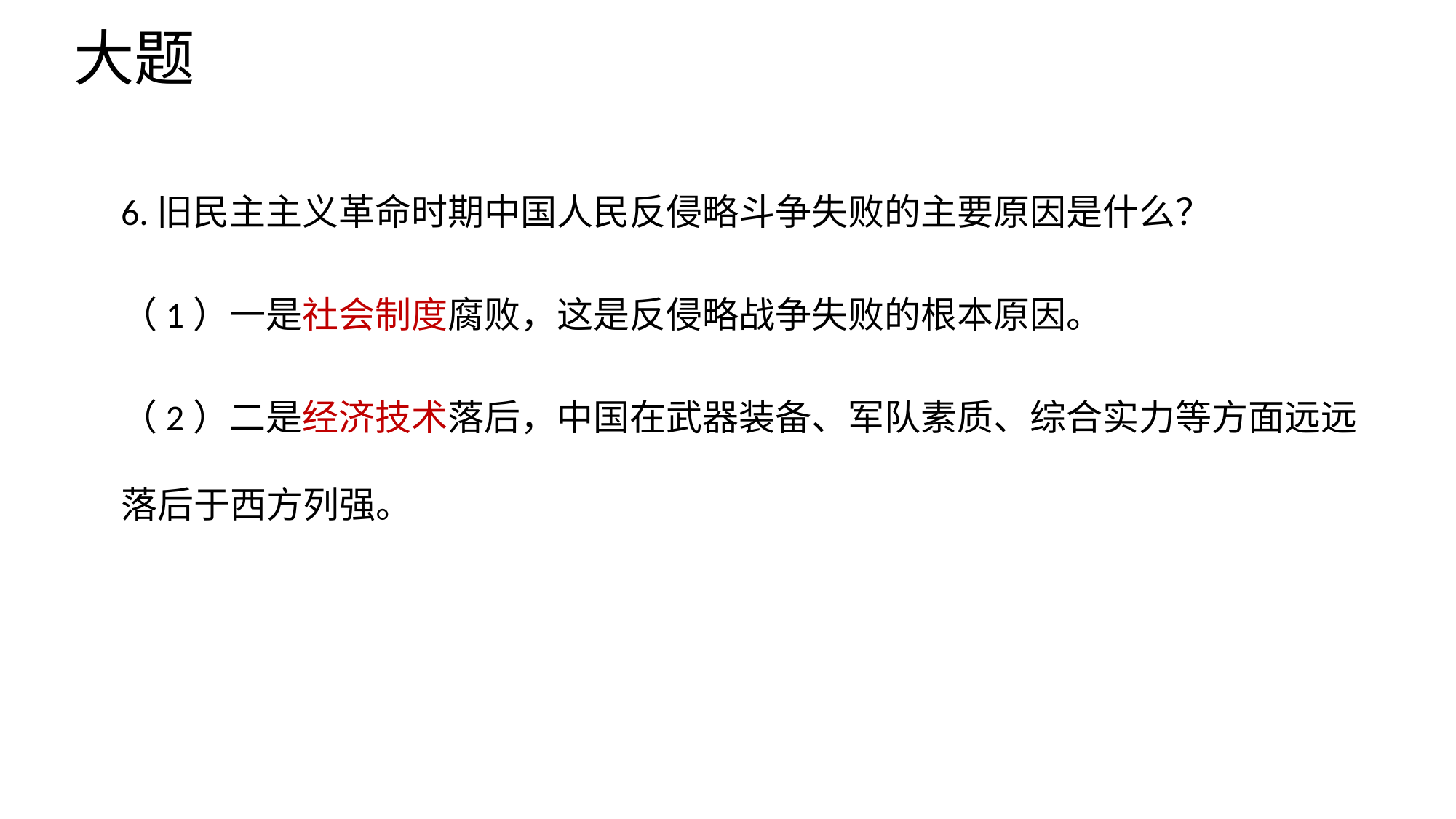

# 大题
6.旧民主主义革命时期中国人民反侵略斗争失败的主要原因是什么？
（1）一是社会制度腐败，这是反侵略战争失败的根本原因。
（2）二是经济技术落后，中国在武器装备、军队素质、综合实力等方面远远落后于西方列强。